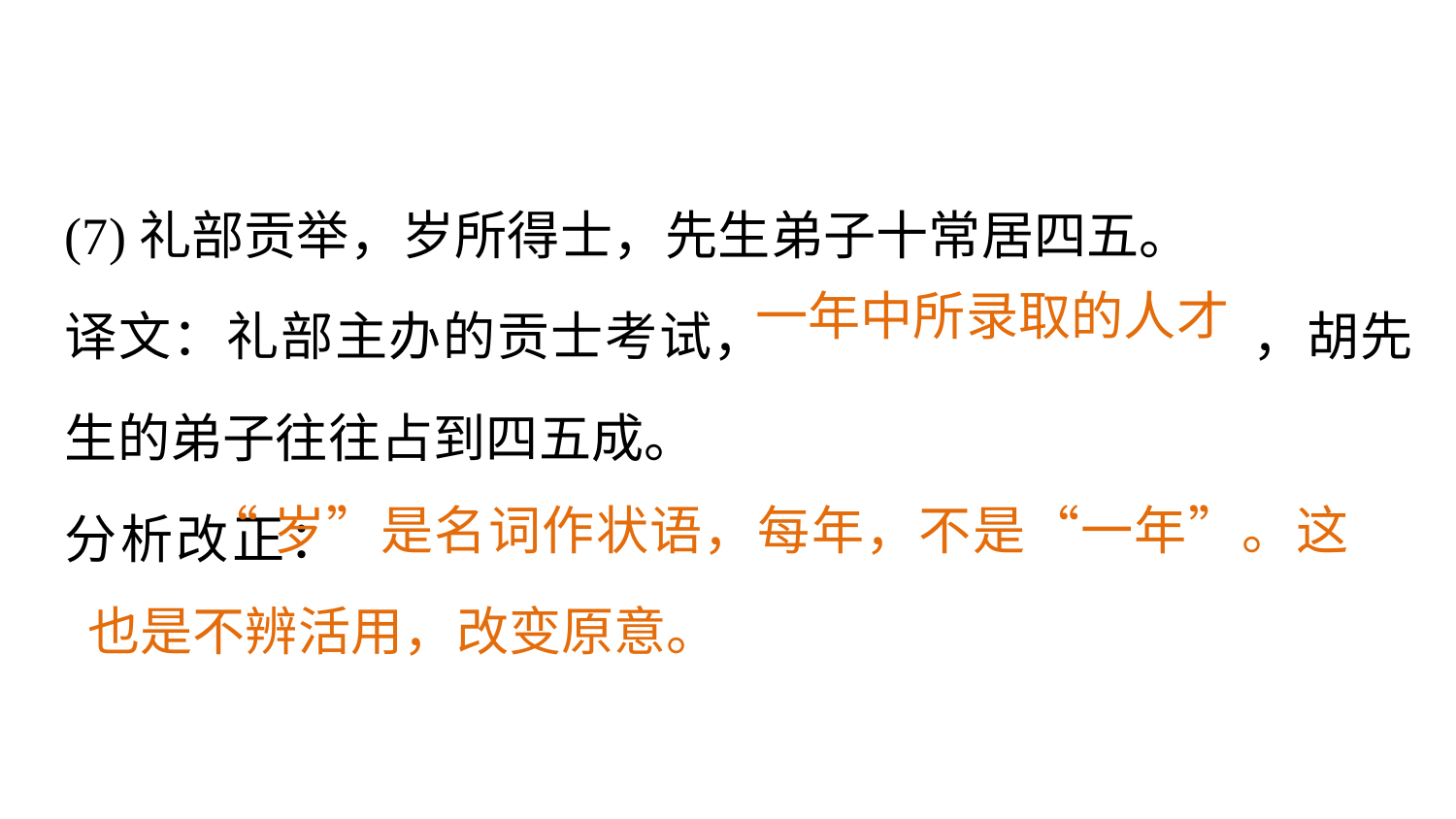

(7)礼部贡举，岁所得士，先生弟子十常居四五。
译文：礼部主办的贡士考试，				，胡先生的弟子往往占到四五成。
分析改正：
一年中所录取的人才
         “岁”是名词作状语，每年，不是“一年”。这也是不辨活用，改变原意。